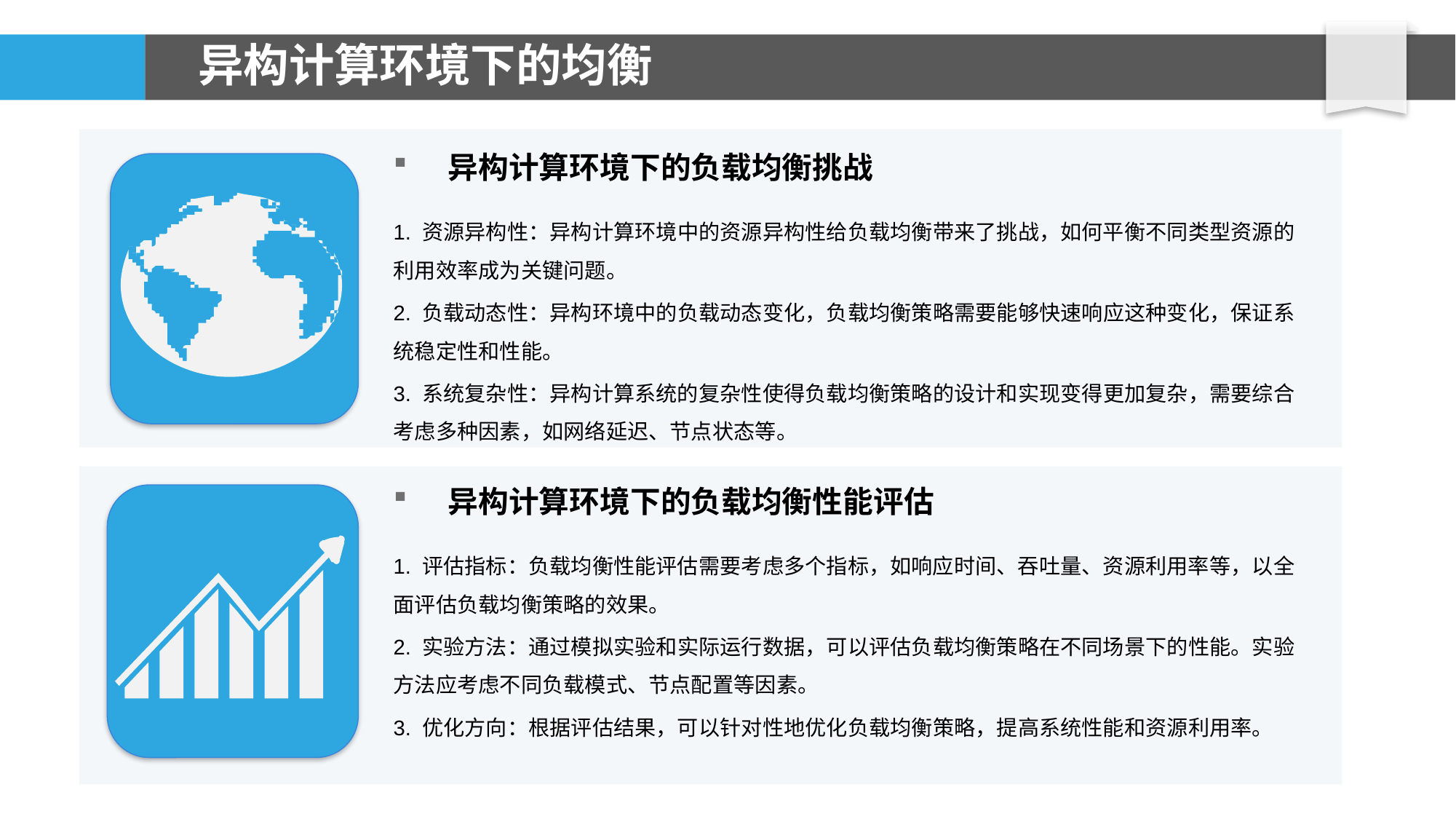

# 异构计算环境下的均衡
异构计算环境下的负载均衡挑战
1. 资源异构性：异构计算环境中的资源异构性给负载均衡带来了挑战，如何平衡不同类型资源的利用效率成为关键问题。
2. 负载动态性：异构环境中的负载动态变化，负载均衡策略需要能够快速响应这种变化，保证系统稳定性和性能。
3. 系统复杂性：异构计算系统的复杂性使得负载均衡策略的设计和实现变得更加复杂，需要综合考虑多种因素，如网络延迟、节点状态等。
异构计算环境下的负载均衡性能评估
1. 评估指标：负载均衡性能评估需要考虑多个指标，如响应时间、吞吐量、资源利用率等，以全面评估负载均衡策略的效果。
2. 实验方法：通过模拟实验和实际运行数据，可以评估负载均衡策略在不同场景下的性能。实验方法应考虑不同负载模式、节点配置等因素。
3. 优化方向：根据评估结果，可以针对性地优化负载均衡策略，提高系统性能和资源利用率。